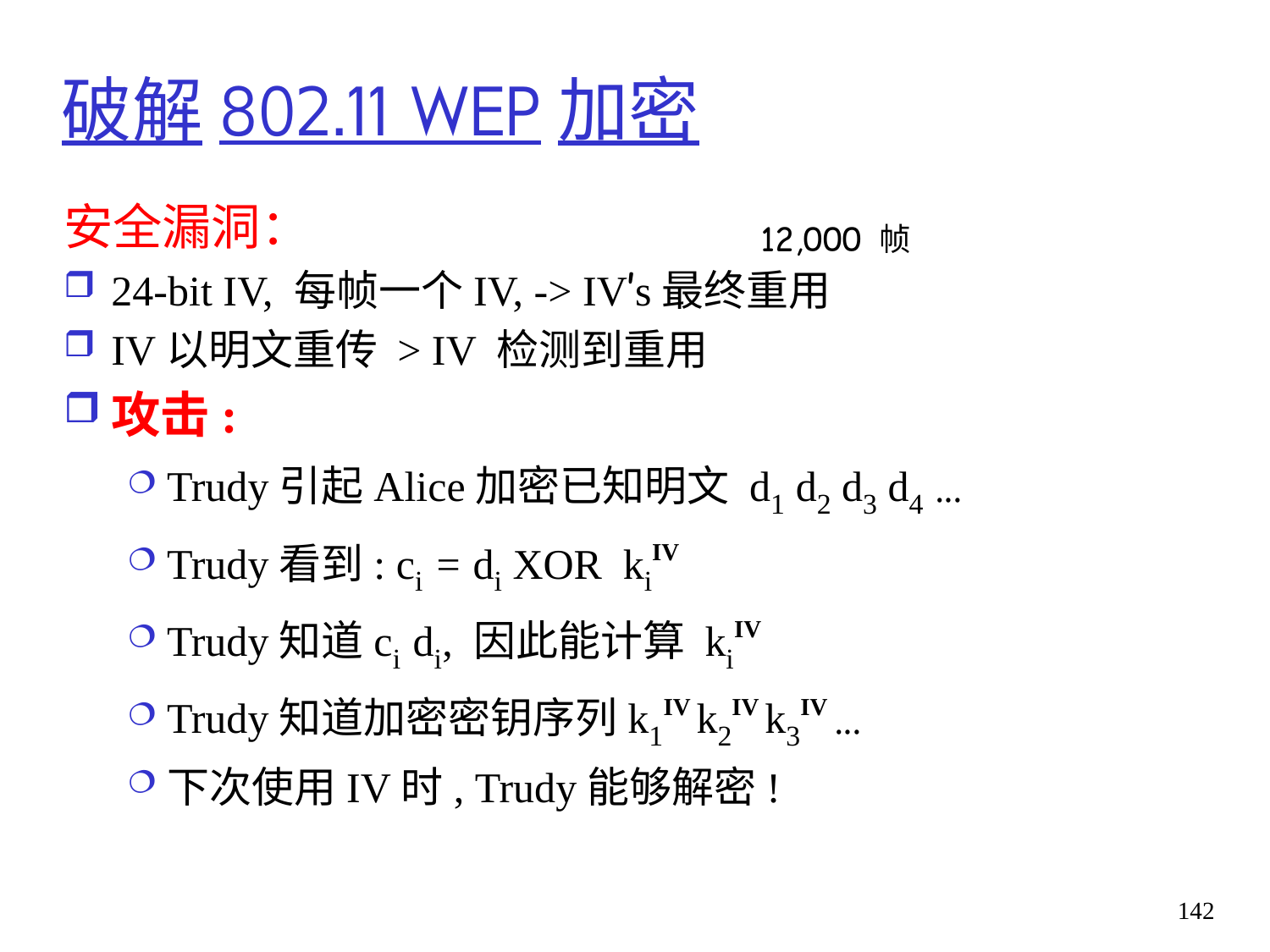

# 破解802.11 WEP加密
安全漏洞：
24-bit IV, 每帧一个IV, -> IV’s最终重用
IV以明文重传 > IV 检测到重用
攻击:
Trudy引起Alice加密已知明文 d1 d2 d3 d4 …
Trudy看到: ci = di XOR  kiIV
Trudy知道ci di, 因此能计算 kiIV
Trudy知道加密密钥序列k1IV k2IV k3IV …
下次使用IV时, Trudy能够解密!
12,000 帧
142